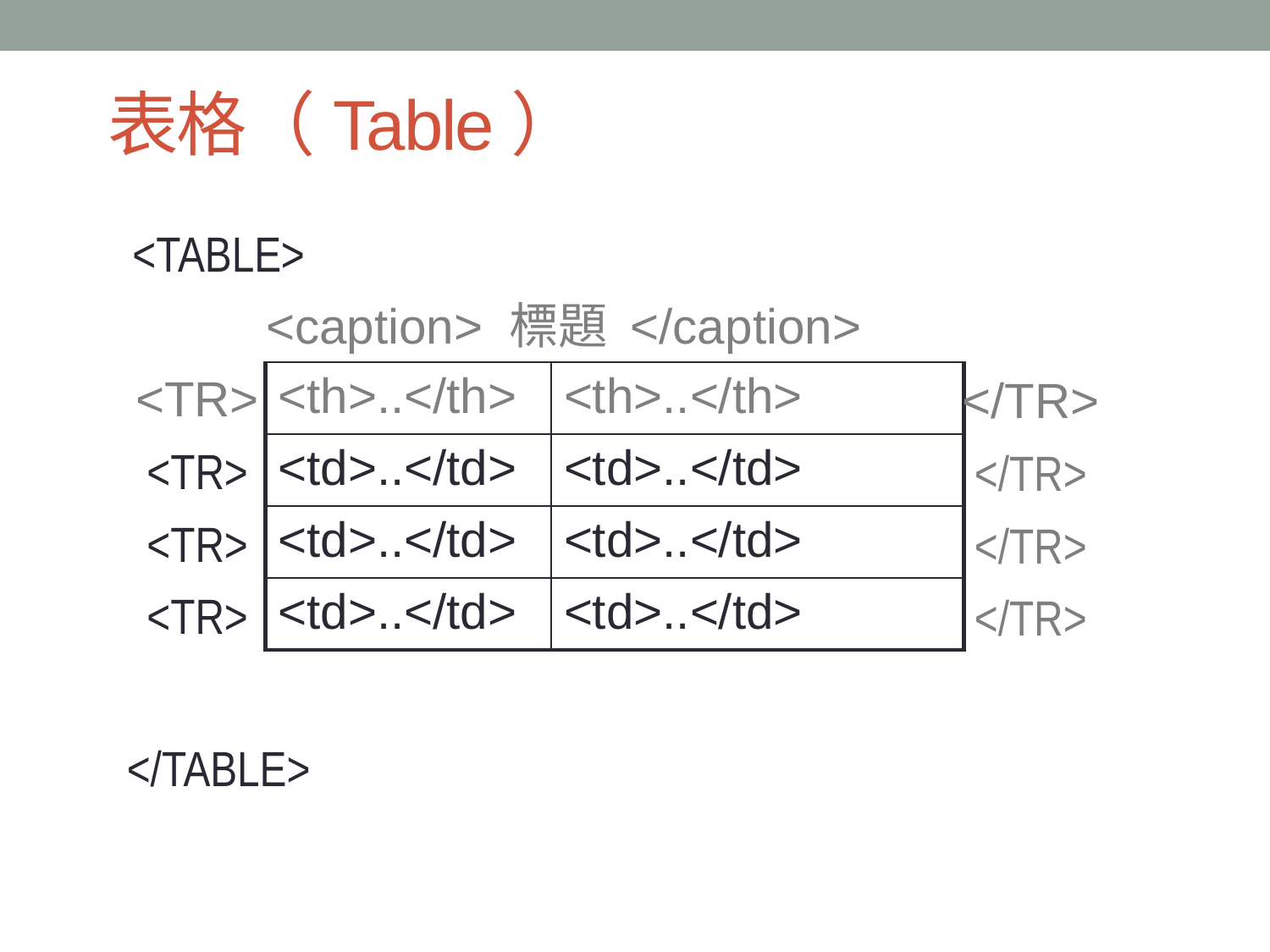

# 表格（Table）
<TABLE>
<caption> 標題 </caption>
<TR>
| <th>..</th> | <th>..</th> |
| --- | --- |
| <td>..</td> | <td>..</td> |
| <td>..</td> | <td>..</td> |
| <td>..</td> | <td>..</td> |
</TR>
<TR>
</TR>
<TR>
</TR>
<TR>
</TR>
</TABLE>